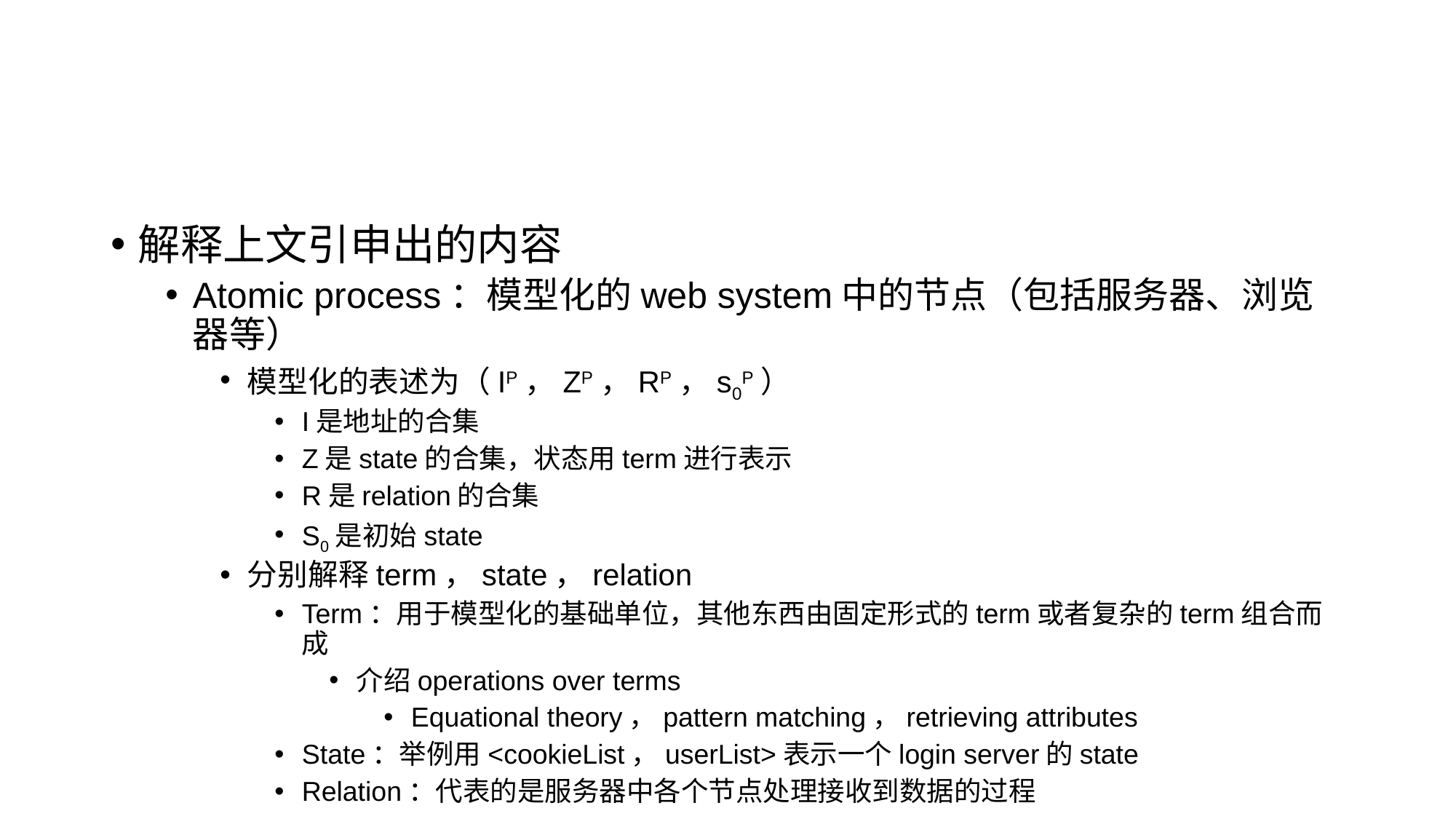

#
解释上文引申出的内容
Atomic process：模型化的web system中的节点（包括服务器、浏览器等）
模型化的表述为（IP，ZP，RP，s0P）
I是地址的合集
Z是state的合集，状态用term进行表示
R是relation的合集
S0是初始state
分别解释term，state，relation
Term：用于模型化的基础单位，其他东西由固定形式的term或者复杂的term组合而成
介绍operations over terms
Equational theory，pattern matching，retrieving attributes
State：举例用<cookieList，userList>表示一个login server的state
Relation：代表的是服务器中各个节点处理接收到数据的过程